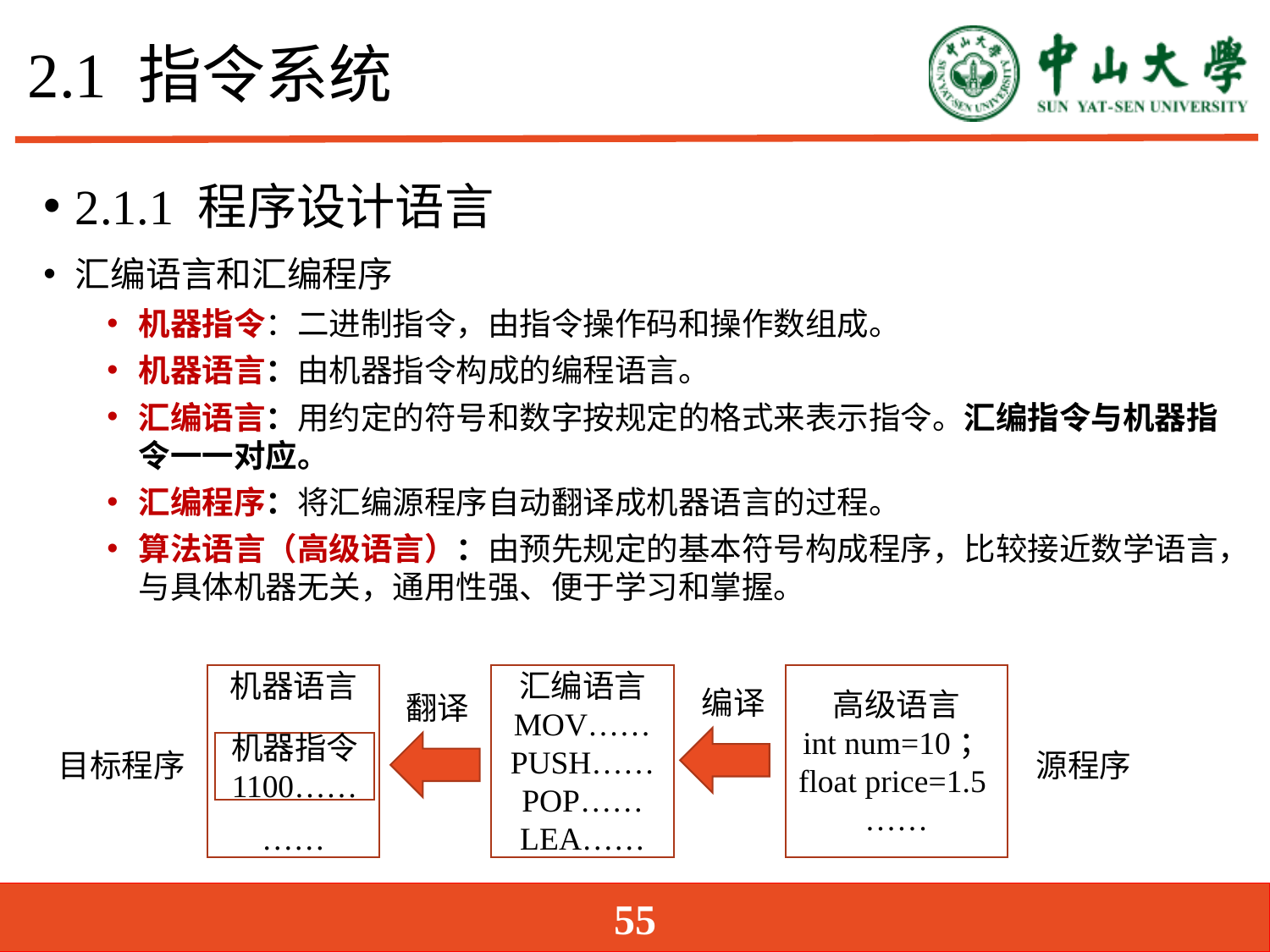

# 2.1 指令系统
2.1.1 程序设计语言
汇编语言和汇编程序
机器指令：二进制指令，由指令操作码和操作数组成。
机器语言：由机器指令构成的编程语言。
汇编语言：用约定的符号和数字按规定的格式来表示指令。汇编指令与机器指令一一对应。
汇编程序：将汇编源程序自动翻译成机器语言的过程。
算法语言（高级语言）：由预先规定的基本符号构成程序，比较接近数学语言，与具体机器无关，通用性强、便于学习和掌握。
机器语言

……
高级语言
int num=10；
float price=1.5
……
汇编语言
MOV……
PUSH……
POP……
LEA……
编译
翻译

机器指令
1100……

目标程序
源程序
55